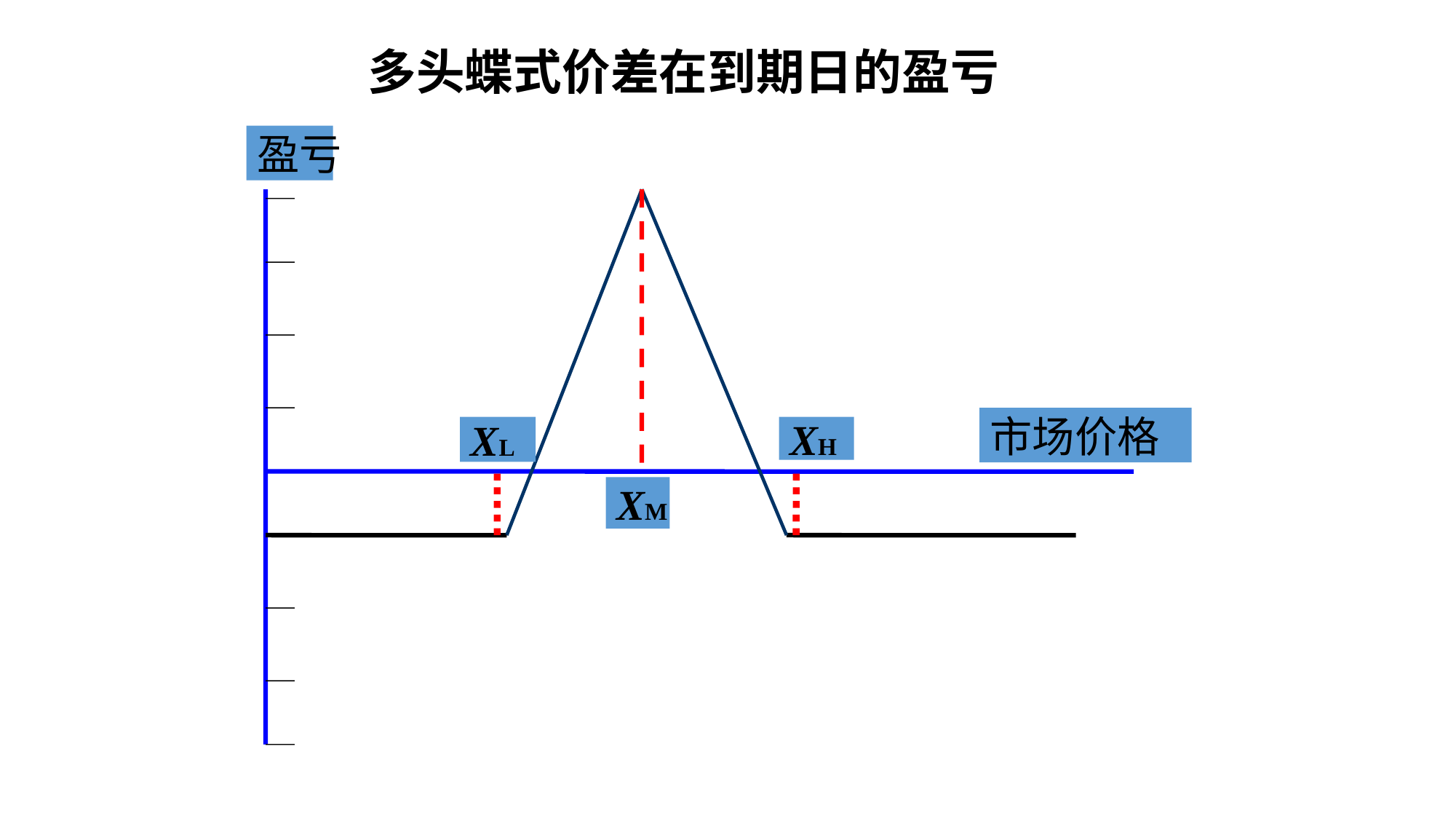

# 多头蝶式价差在到期日的盈亏
盈亏

市场价格
XL
XH

XM